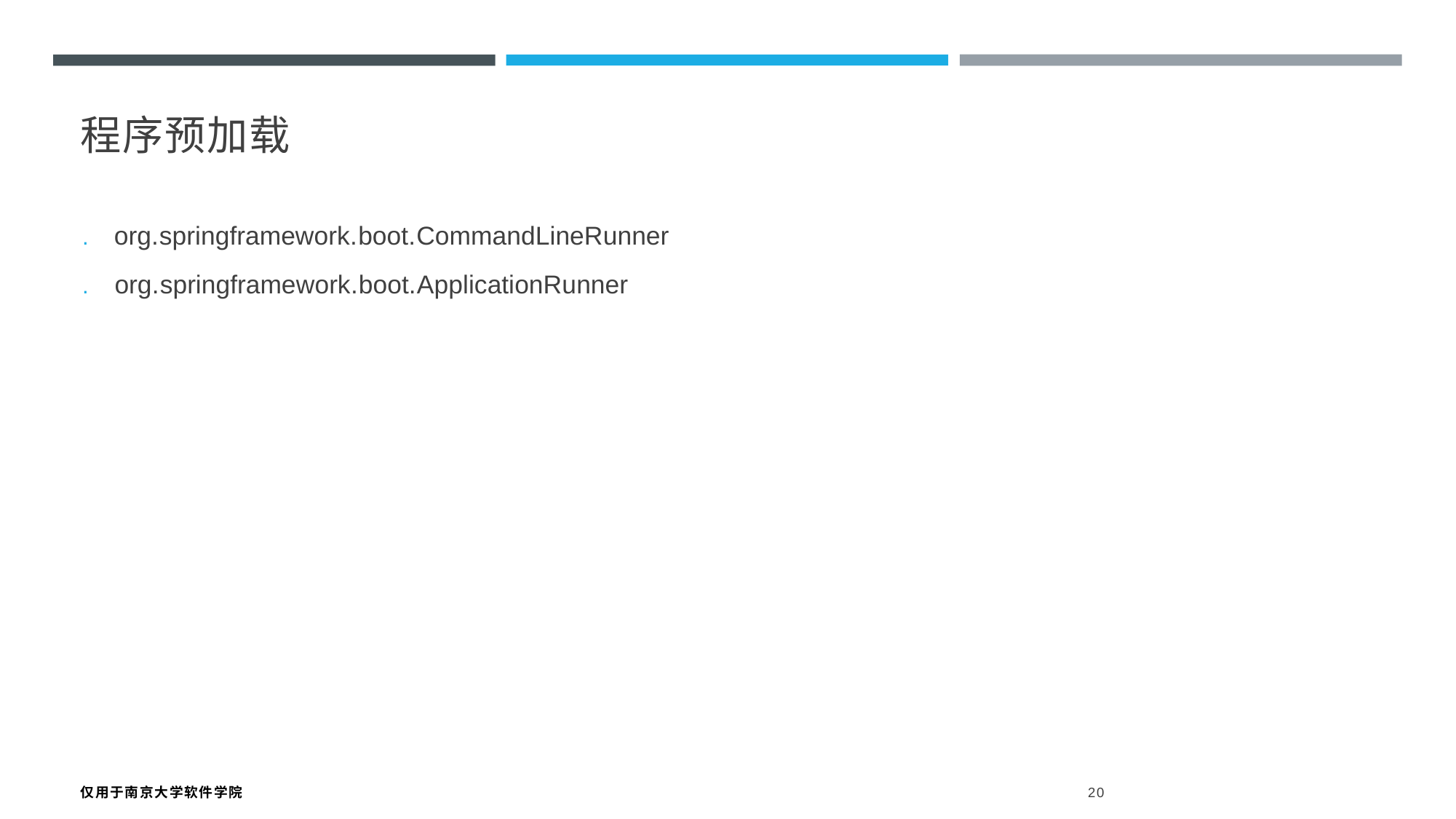

程序预加载

.   org.springframework.boot.CommandLineRunner

.   org.springframework.boot.ApplicationRunner

仅用于南京大学软件学院                                                                                                                                                                                                                                                                                20